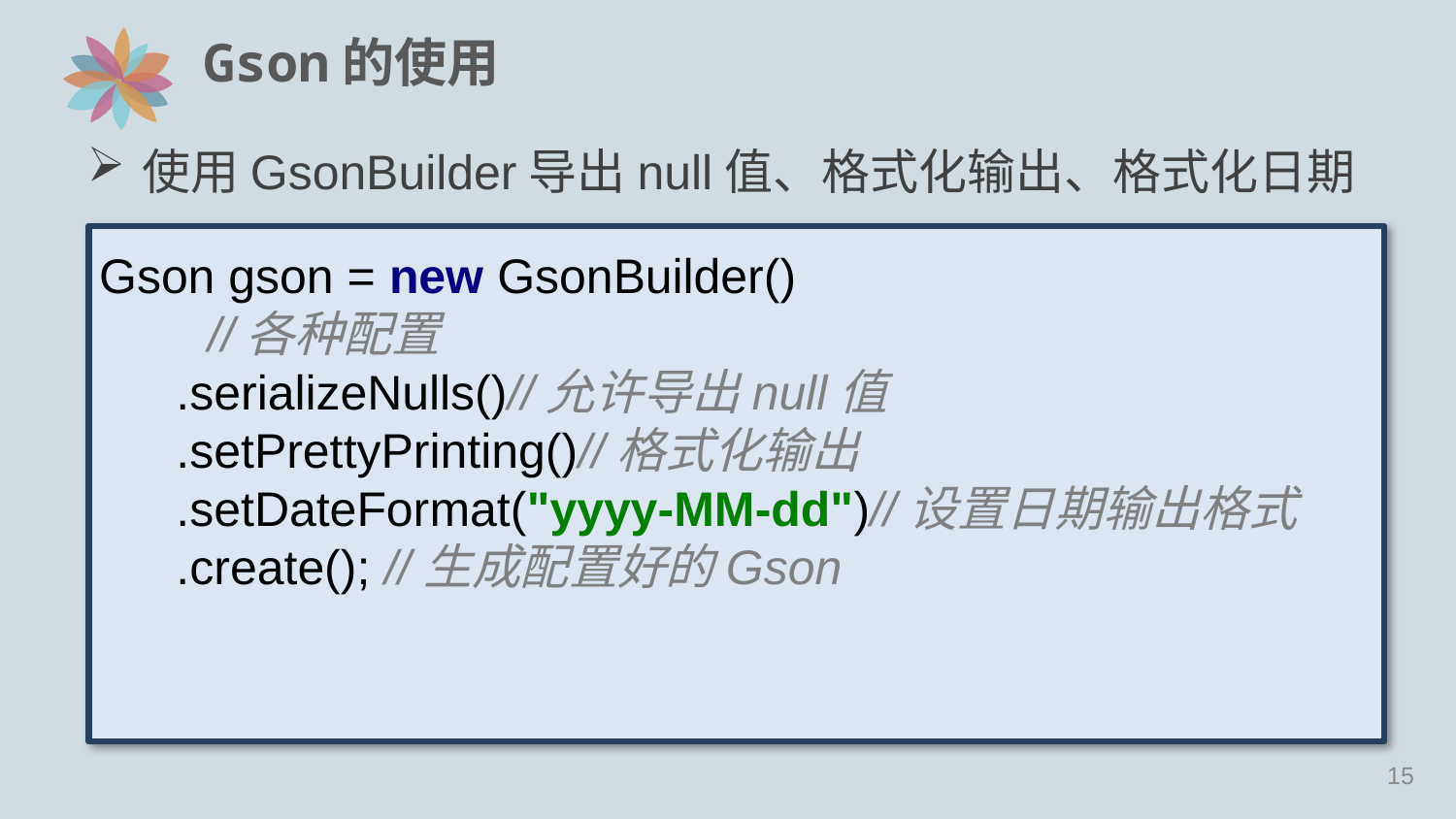

# Gson的使用
使用GsonBuilder导出null值、格式化输出、格式化日期
Gson gson = new GsonBuilder()
        //各种配置
      .serializeNulls()//允许导出null值
      .setPrettyPrinting()//格式化输出
      .setDateFormat("yyyy-MM-dd")//设置日期输出格式
      .create(); //生成配置好的Gson

15